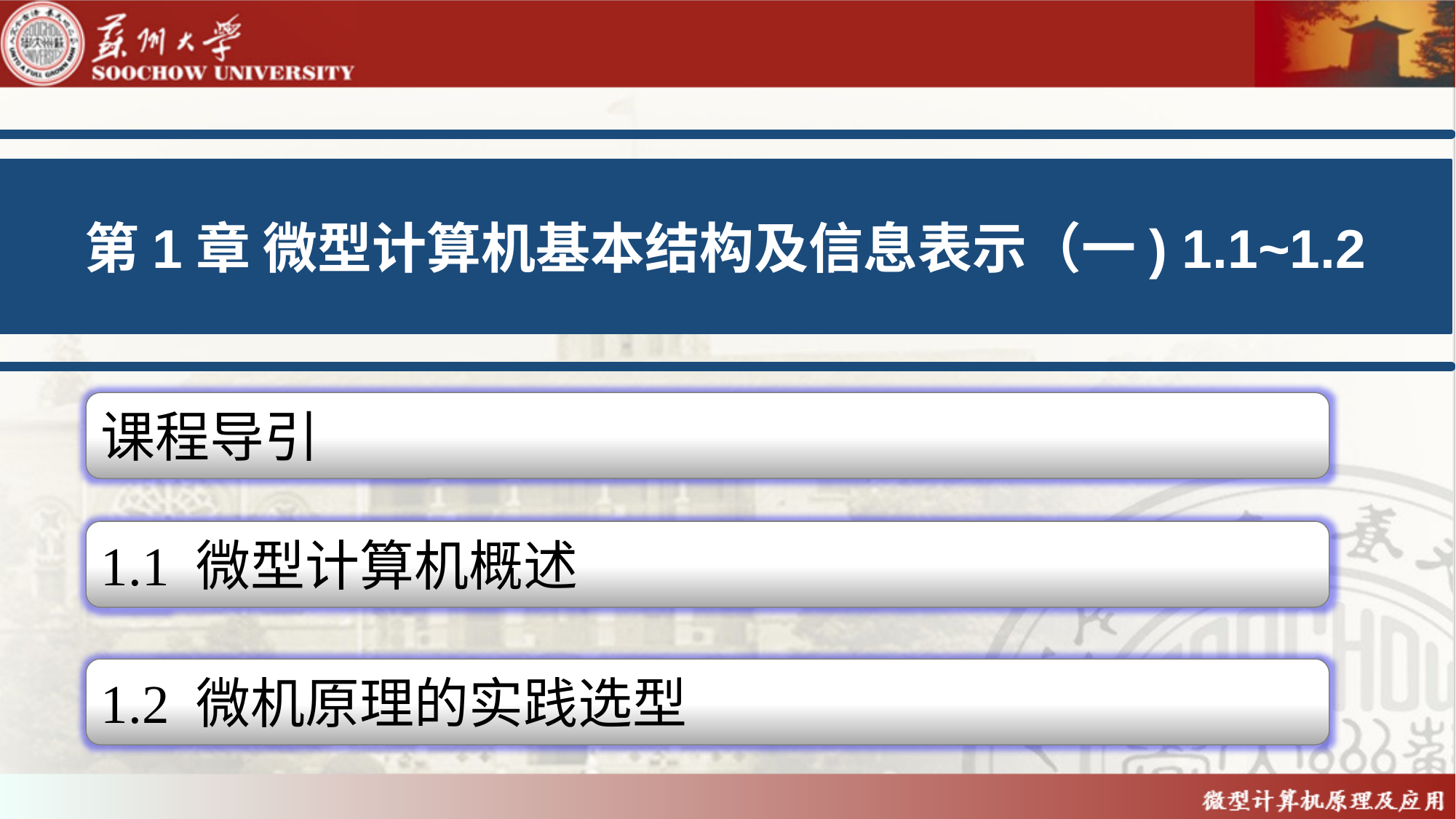

第1章 微型计算机基本结构及信息表示（一) 1.1~1.2
课程导引
1.1 微型计算机概述
1.2 微机原理的实践选型